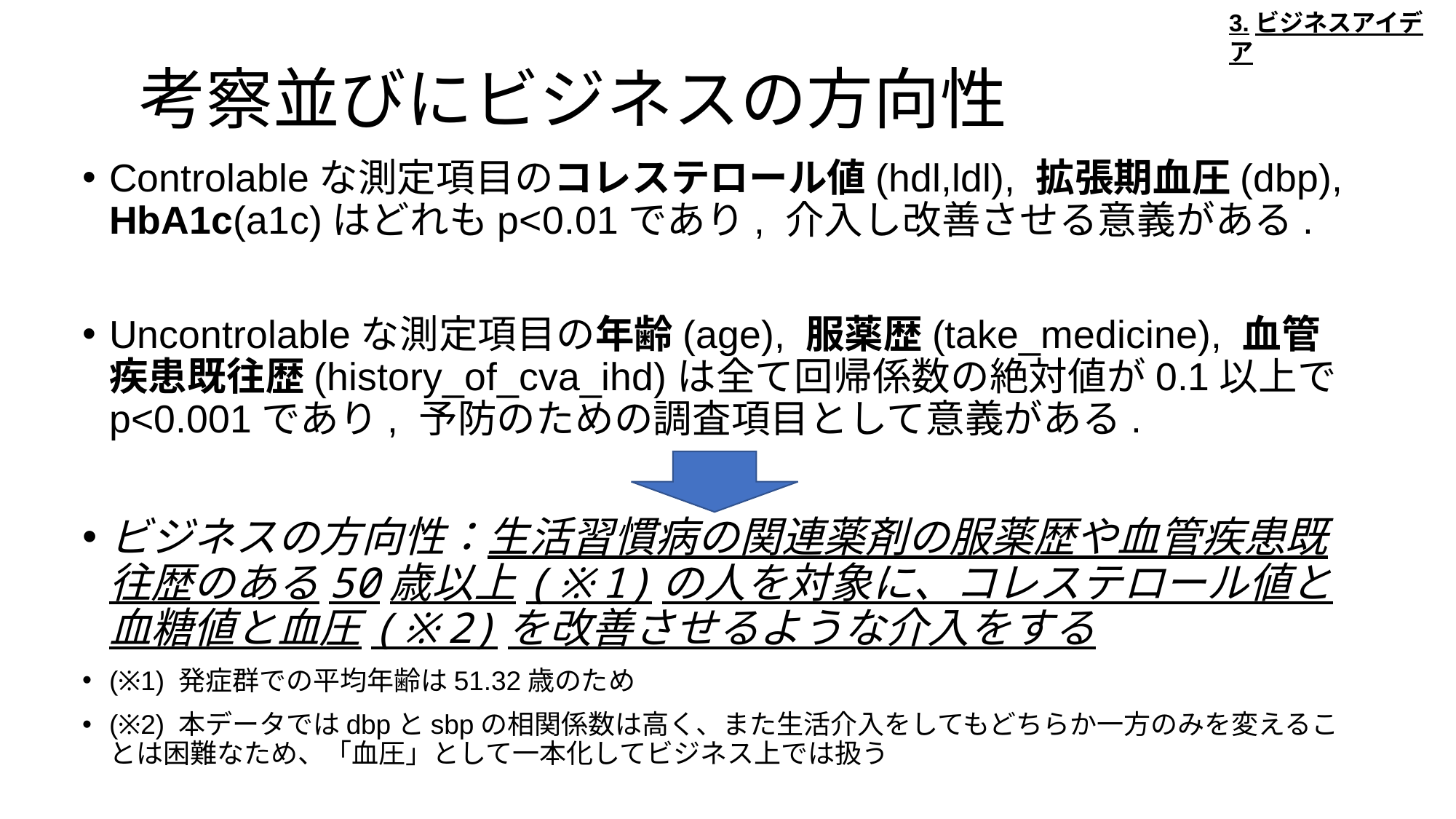

3.ビジネスアイデア
# 考察並びにビジネスの方向性
Controlableな測定項目のコレステロール値(hdl,ldl), 拡張期血圧(dbp), HbA1c(a1c)はどれもp<0.01であり, 介入し改善させる意義がある.

Uncontrolableな測定項目の年齢(age), 服薬歴(take_medicine), 血管疾患既往歴(history_of_cva_ihd)は全て回帰係数の絶対値が0.1以上でp<0.001であり, 予防のための調査項目として意義がある.

ビジネスの方向性：生活習慣病の関連薬剤の服薬歴や血管疾患既往歴のある50歳以上(※1)の人を対象に、コレステロール値と血糖値と血圧(※2)を改善させるような介入をする
(※1) 発症群での平均年齢は51.32歳のため
(※2) 本データではdbpとsbpの相関係数は高く、また生活介入をしてもどちらか一方のみを変えることは困難なため、「血圧」として一本化してビジネス上では扱う